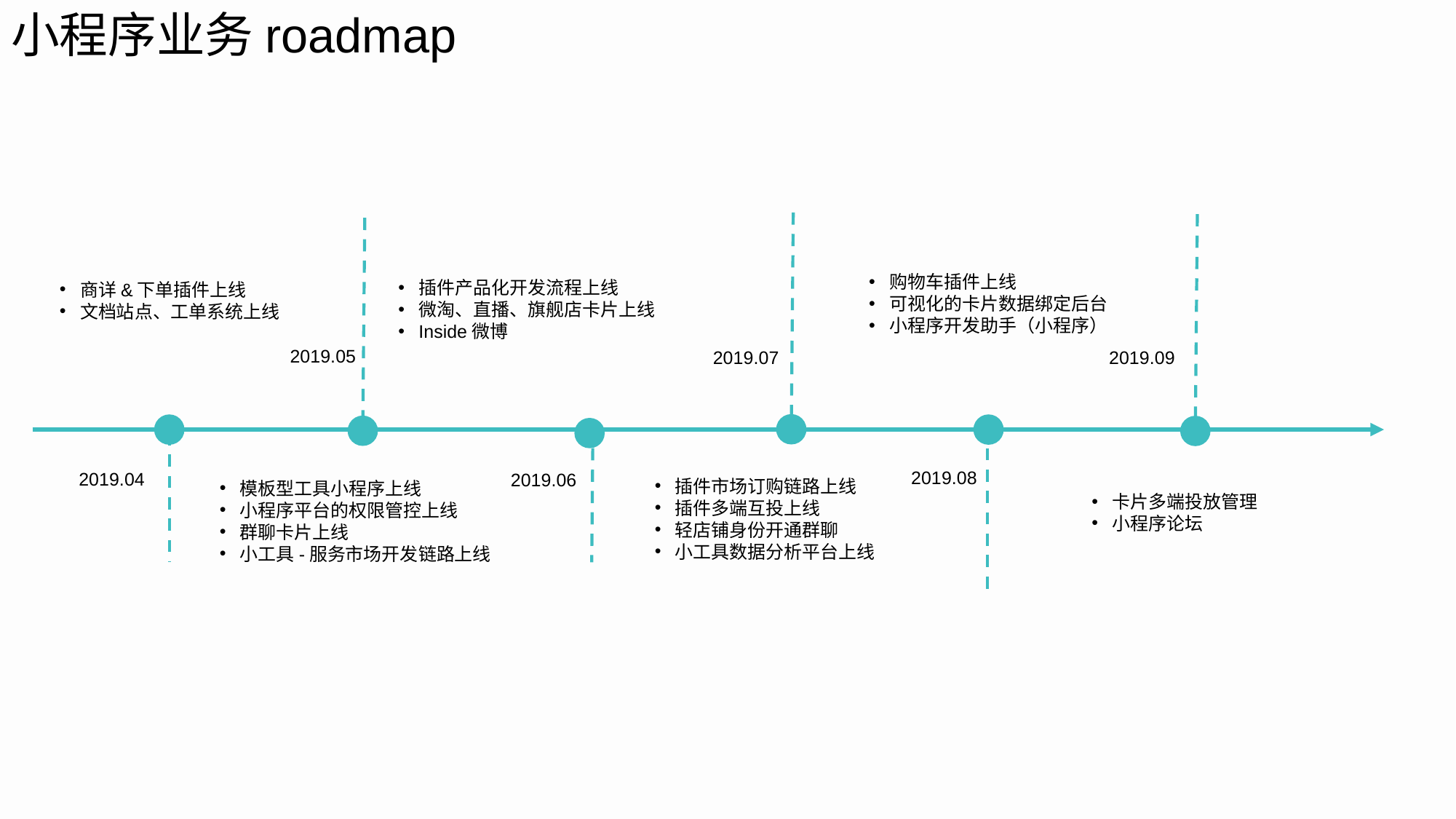

# 小程序业务roadmap
购物车插件上线
可视化的卡片数据绑定后台
小程序开发助手（小程序）
插件产品化开发流程上线
微淘、直播、旗舰店卡片上线
Inside微博
商详&下单插件上线
文档站点、工单系统上线
2019.05
2019.09
2019.07

2019.08
2019.04
2019.06
插件市场订购链路上线
插件多端互投上线
轻店铺身份开通群聊
小工具数据分析平台上线
模板型工具小程序上线
小程序平台的权限管控上线
群聊卡片上线
小工具-服务市场开发链路上线
卡片多端投放管理
小程序论坛